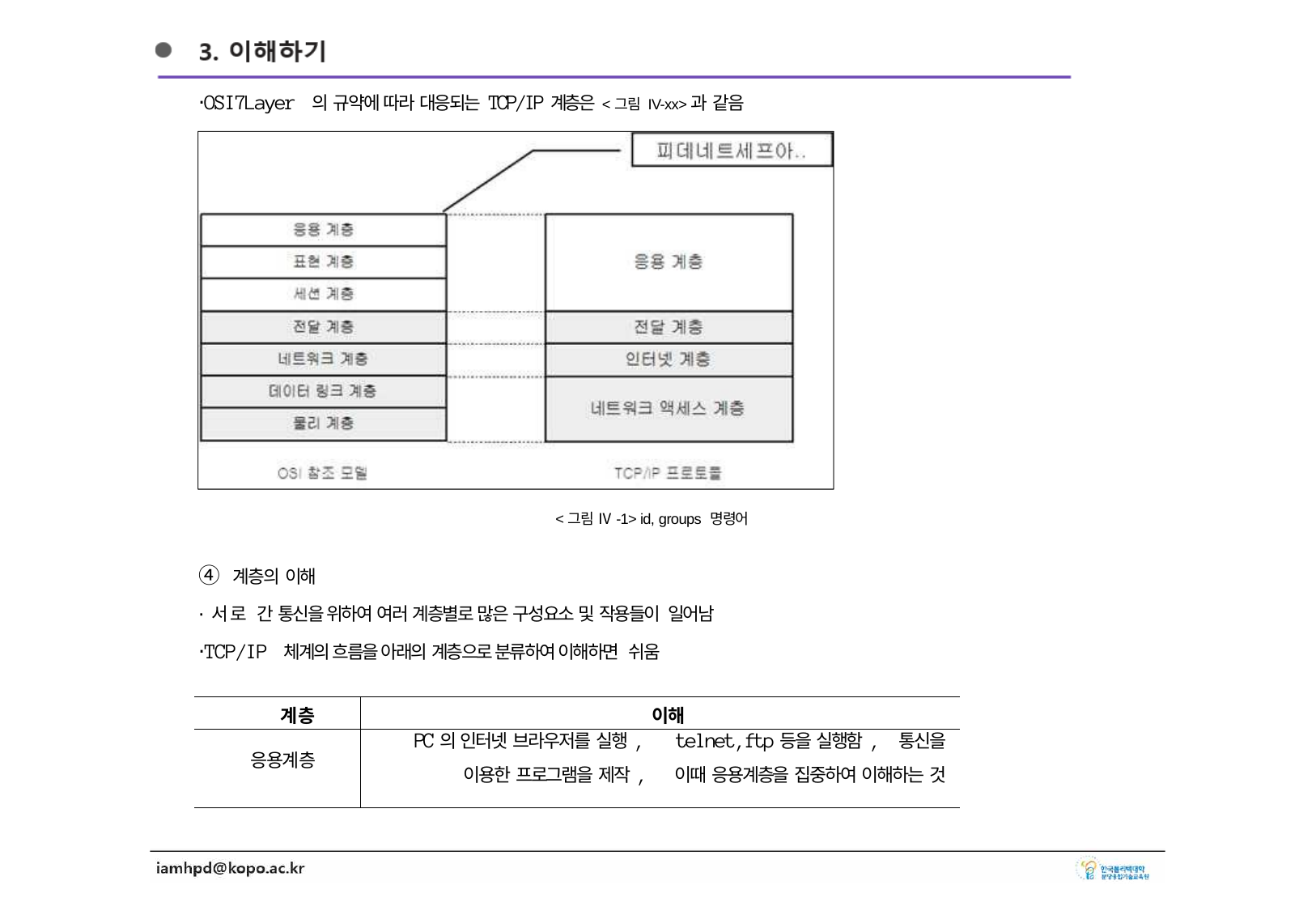

∙OSI7Layer 의 규약에 따라 대응되는 TCP/IP계층은 <그림 IV-xx>과 같음

<그림 Ⅳ-1> id, groups 명령어

④ 계층의 이해
∙서로 간 통신을 위하여 여러 계층별로 많은 구성요소 및 작용들이 일어남
∙TCP/IP 체계의 흐름을 아래의 계층으로 분류하여 이해하면 쉬움
| 계층 | 이해 |
| --- | --- |
| 응용계층 | PC의 인터넷 브라우저를 실행, telnet,ftp등을 실행함, 통신을 이용한 프로그램을 제작, 이때 응용계층을 집중하여 이해하는 것 |